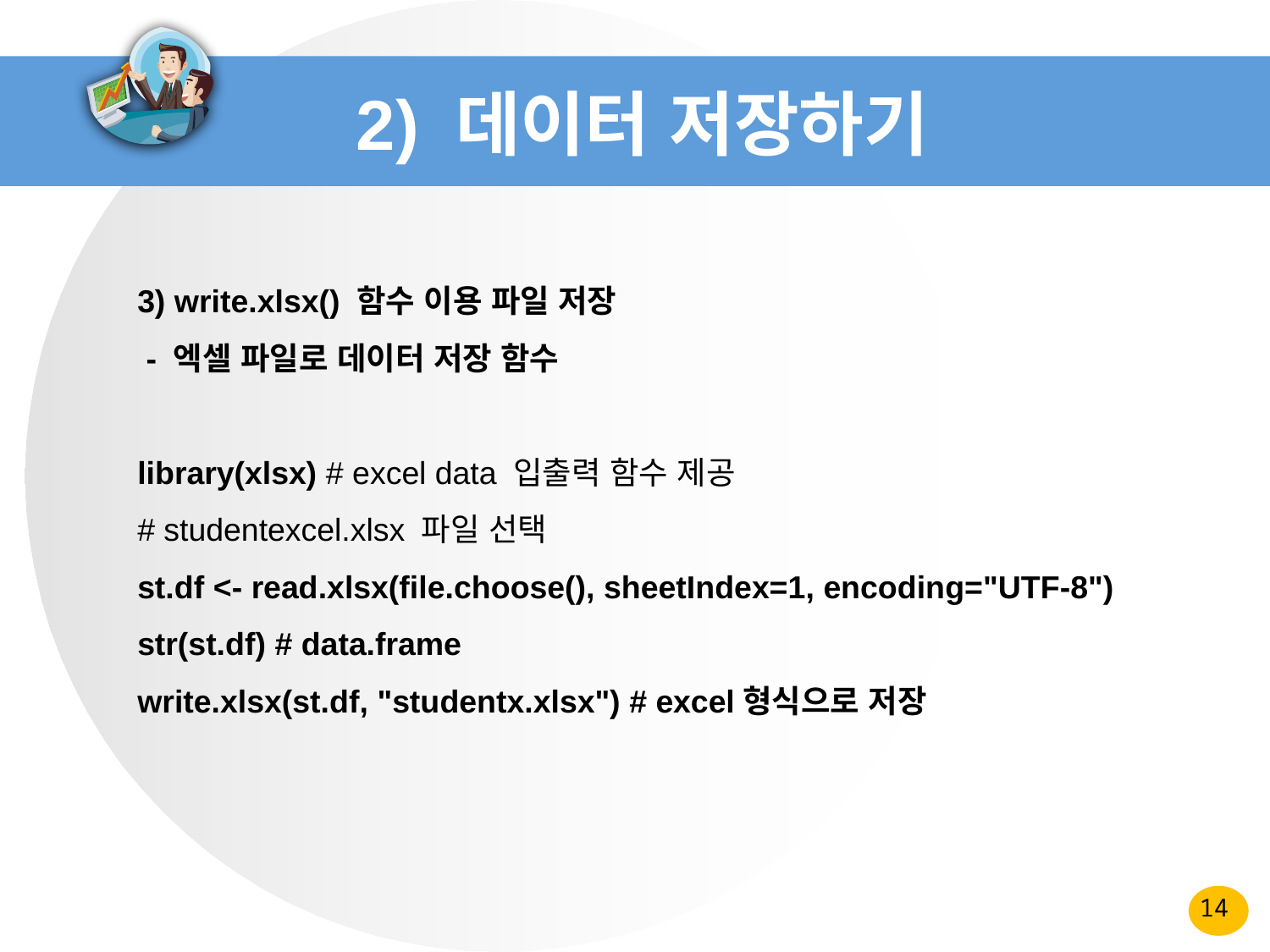

# 2) 데이터 저장하기
3) write.xlsx() 함수 이용 파일 저장
 - 엑셀 파일로 데이터 저장 함수

library(xlsx) # excel data 입출력 함수 제공
# studentexcel.xlsx 파일 선택
st.df <- read.xlsx(file.choose(), sheetIndex=1, encoding="UTF-8")
str(st.df) # data.frame
write.xlsx(st.df, "studentx.xlsx") # excel형식으로 저장
14